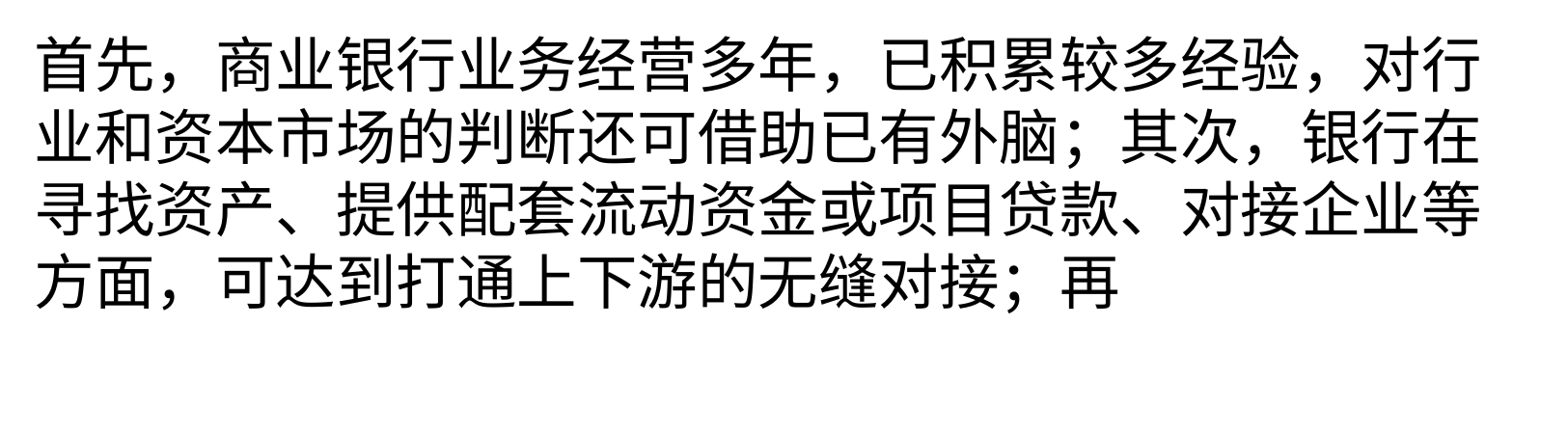

首先，商业银行业务经营多年，已积累较多经验，对行业和资本市场的判断还可借助已有外脑；其次，银行在寻找资产、提供配套流动资金或项目贷款、对接企业等方面，可达到打通上下游的无缝对接；再